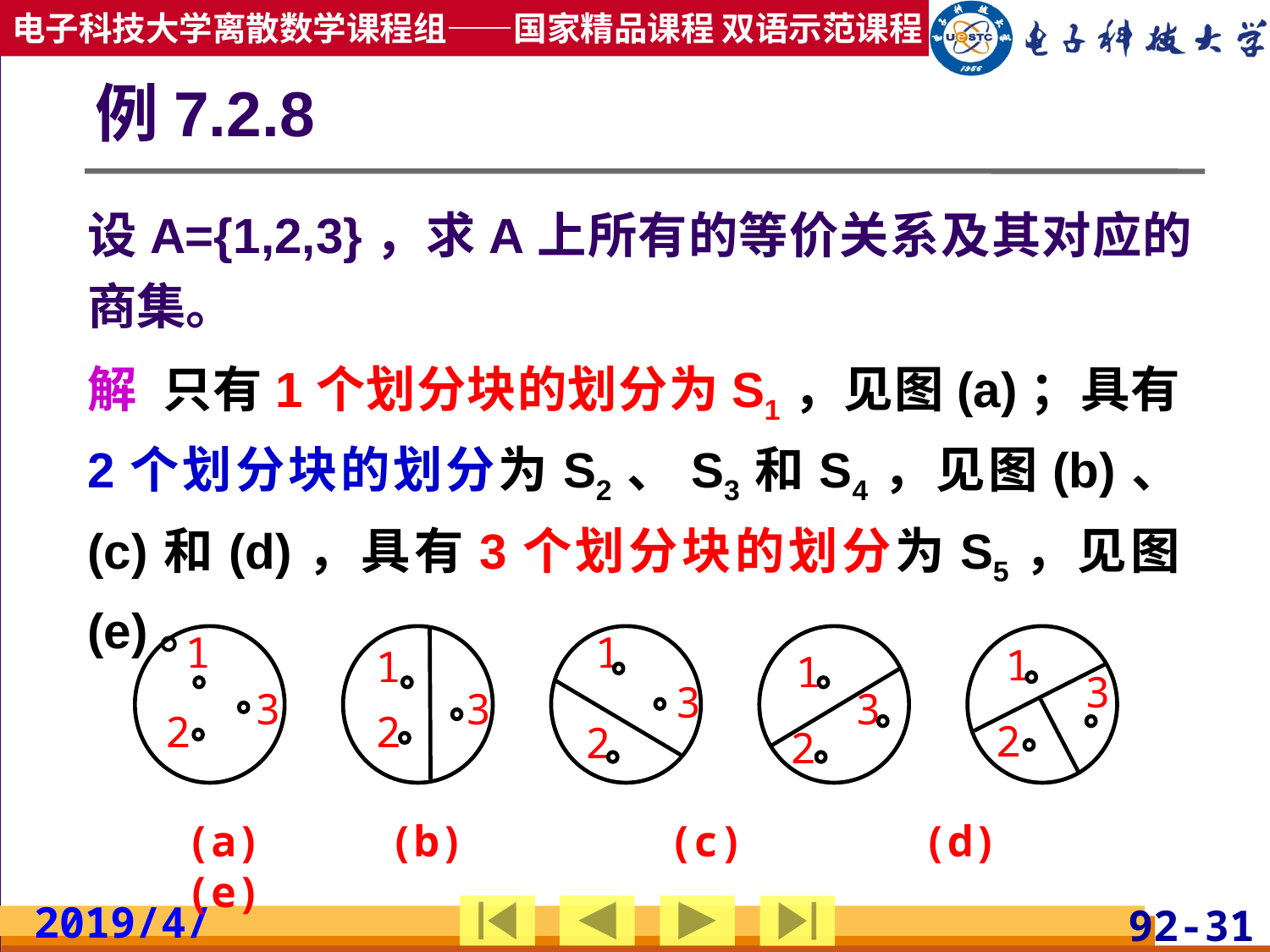

# 例7.2.8
设A={1,2,3}，求A上所有的等价关系及其对应的商集。
解  只有1个划分块的划分为S1，见图(a)；具有2个划分块的划分为S2、S3和S4，见图(b)、(c)和(d)，具有3个划分块的划分为S5，见图(e)。

1

1

1
1
1

3

3

3
3
3

2
2

2

2
2

  (a)     (b)        (c)       (d)       (e)
2019/4/17